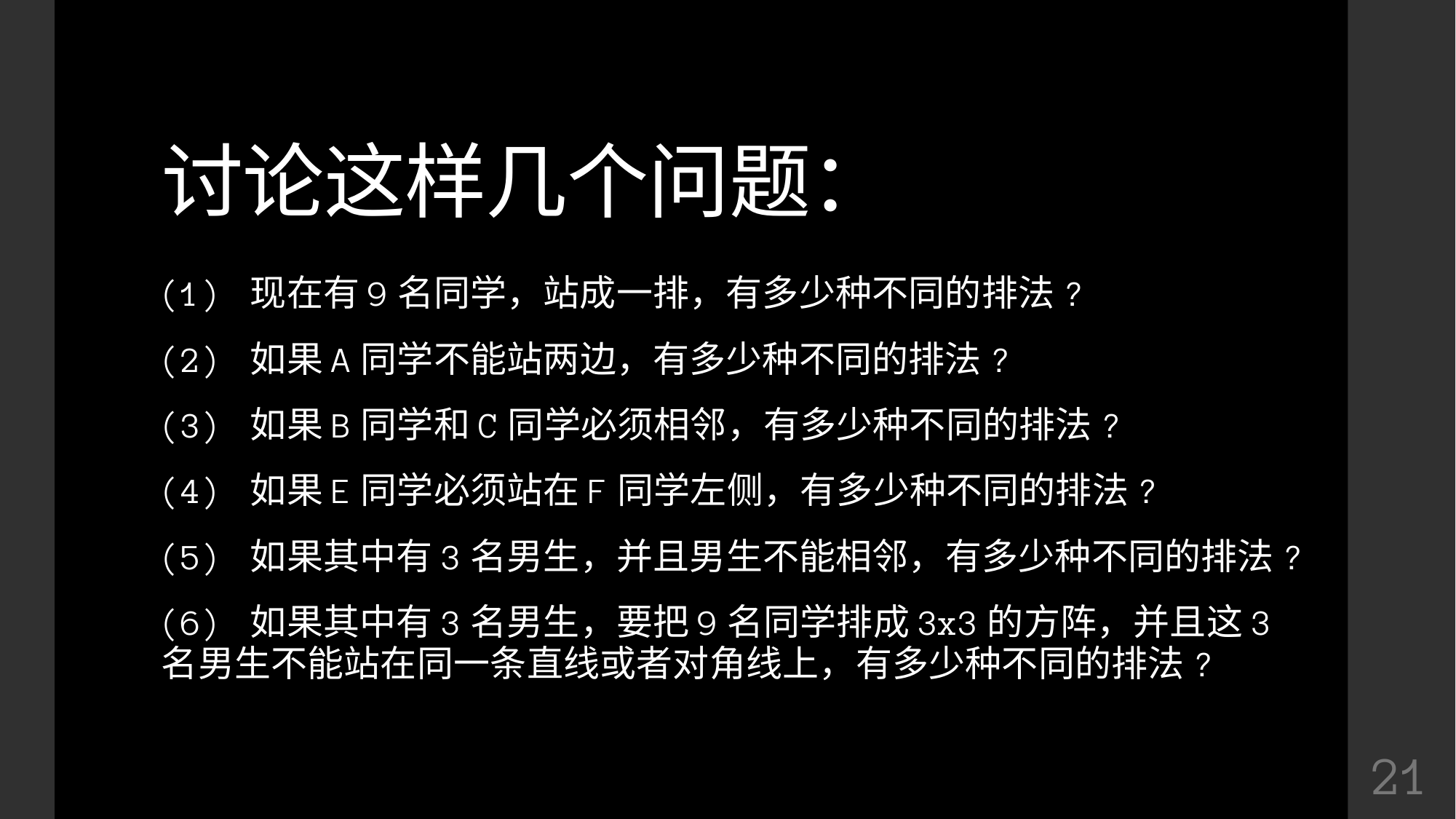

# 讨论这样几个问题：
(1) 现在有9名同学，站成一排，有多少种不同的排法?
(2) 如果A同学不能站两边，有多少种不同的排法?
(3) 如果B同学和C同学必须相邻，有多少种不同的排法?
(4) 如果E同学必须站在F同学左侧，有多少种不同的排法?
(5) 如果其中有3名男生，并且男生不能相邻，有多少种不同的排法?
(6) 如果其中有3名男生，要把9名同学排成3x3的方阵，并且这3名男生不能站在同一条直线或者对角线上，有多少种不同的排法?
21